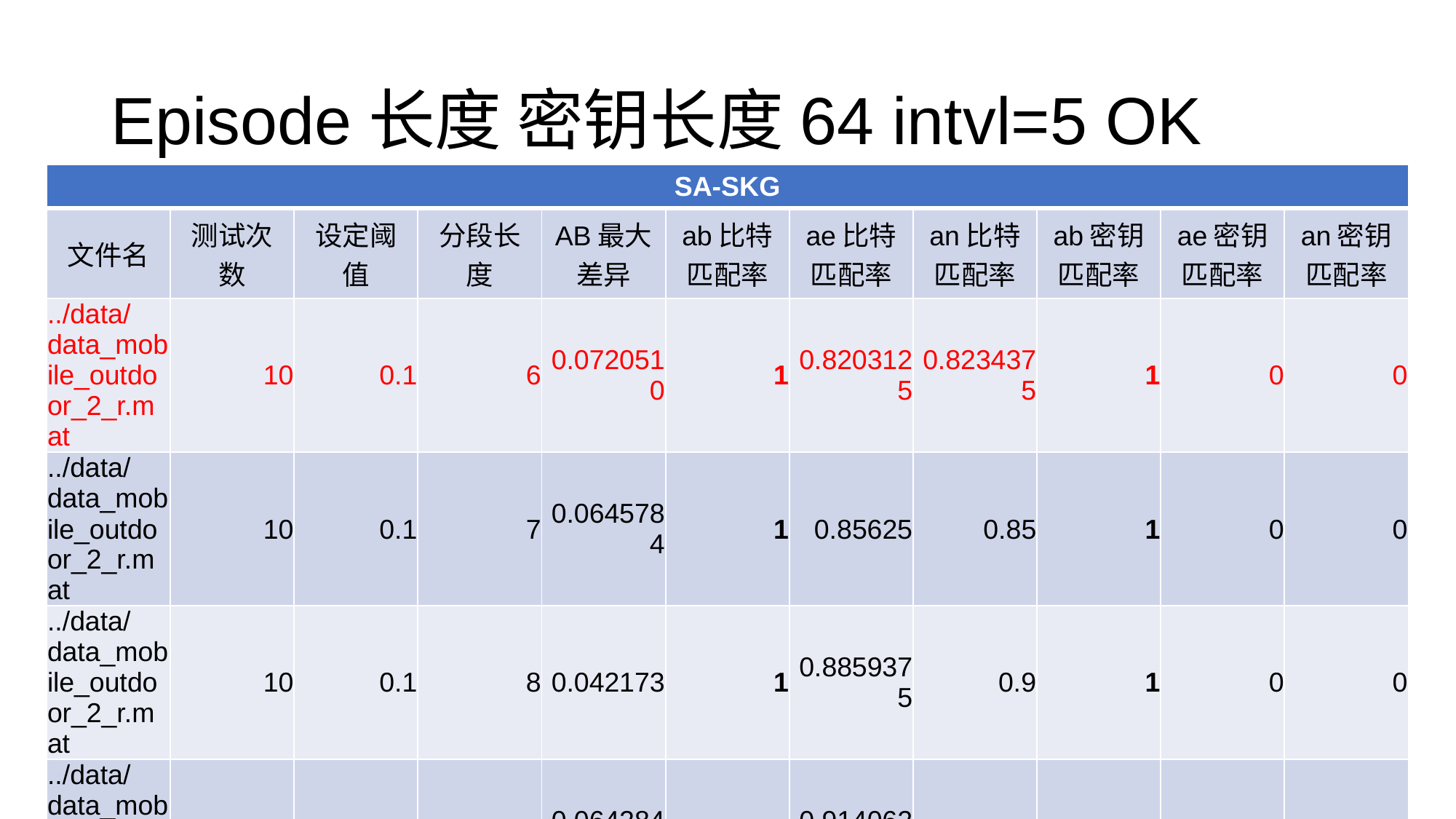

# Episode长度 密钥长度64 intvl=5 OK
| SA-SKG |  |  |  |  |  |  |  |  |  |  |
| --- | --- | --- | --- | --- | --- | --- | --- | --- | --- | --- |
| 文件名 | 测试次数 | 设定阈值 | 分段长度 | AB最大差异 | ab比特匹配率 | ae比特匹配率 | an比特匹配率 | ab密钥匹配率 | ae密钥匹配率 | an密钥匹配率 |
| ../data/data\_mobile\_outdoor\_2\_r.mat | 10 | 0.1 | 6 | 0.0720510 | 1 | 0.8203125 | 0.8234375 | 1 | 0 | 0 |
| ../data/data\_mobile\_outdoor\_2\_r.mat | 10 | 0.1 | 7 | 0.0645784 | 1 | 0.85625 | 0.85 | 1 | 0 | 0 |
| ../data/data\_mobile\_outdoor\_2\_r.mat | 10 | 0.1 | 8 | 0.042173 | 1 | 0.8859375 | 0.9 | 1 | 0 | 0 |
| ../data/data\_mobile\_outdoor\_2\_r.mat | 10 | 0.1 | 9 | 0.0642842 | 1 | 0.9140625 | 0.915625 | 1 | 0 | 0 |